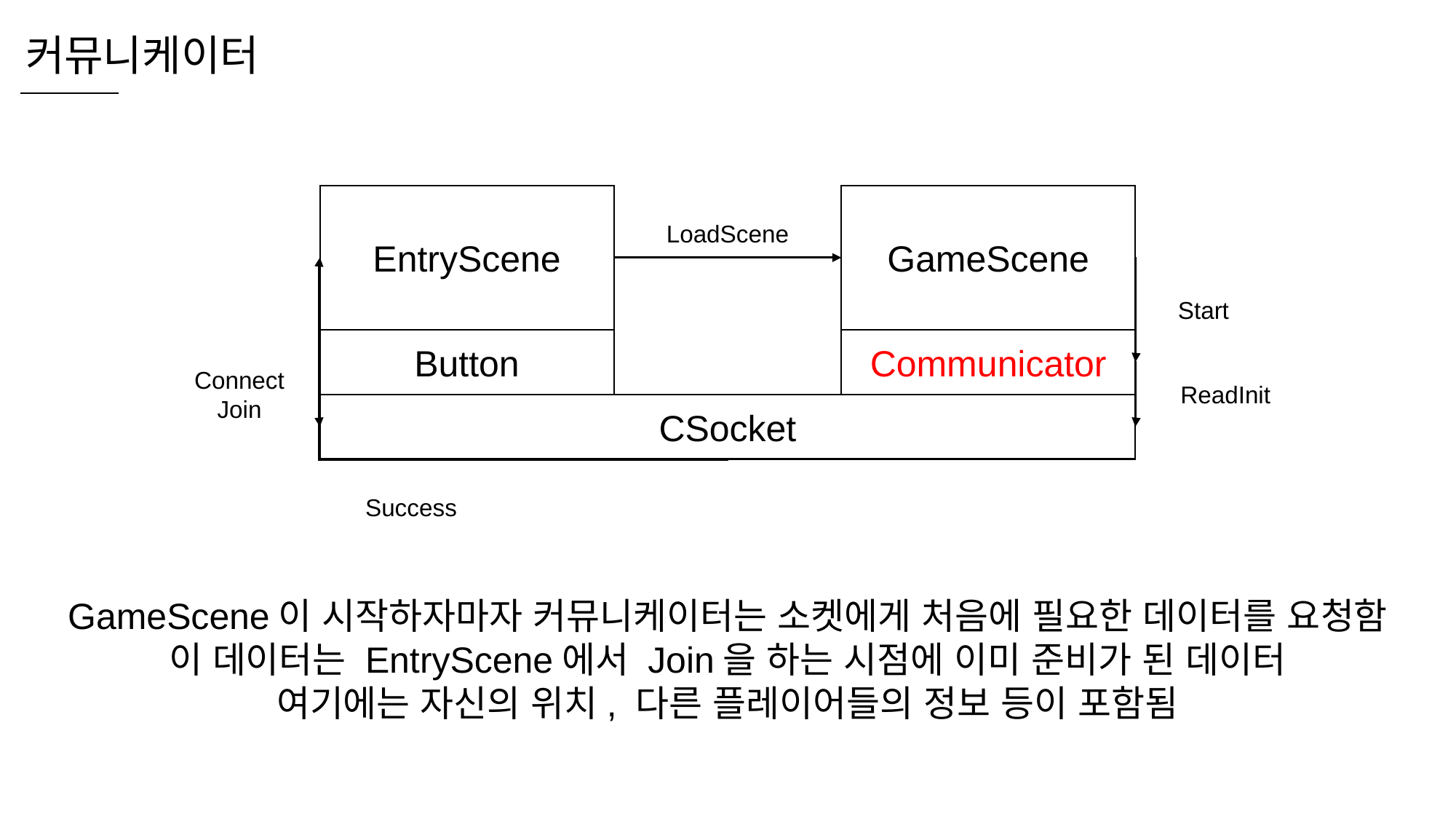

커뮤니케이터
EntryScene
GameScene
LoadScene
Start
Communicator
Button
Connect
Join
ReadInit
CSocket
Success
GameScene이 시작하자마자 커뮤니케이터는 소켓에게 처음에 필요한 데이터를 요청함
이 데이터는 EntryScene에서 Join을 하는 시점에 이미 준비가 된 데이터
여기에는 자신의 위치, 다른 플레이어들의 정보 등이 포함됨